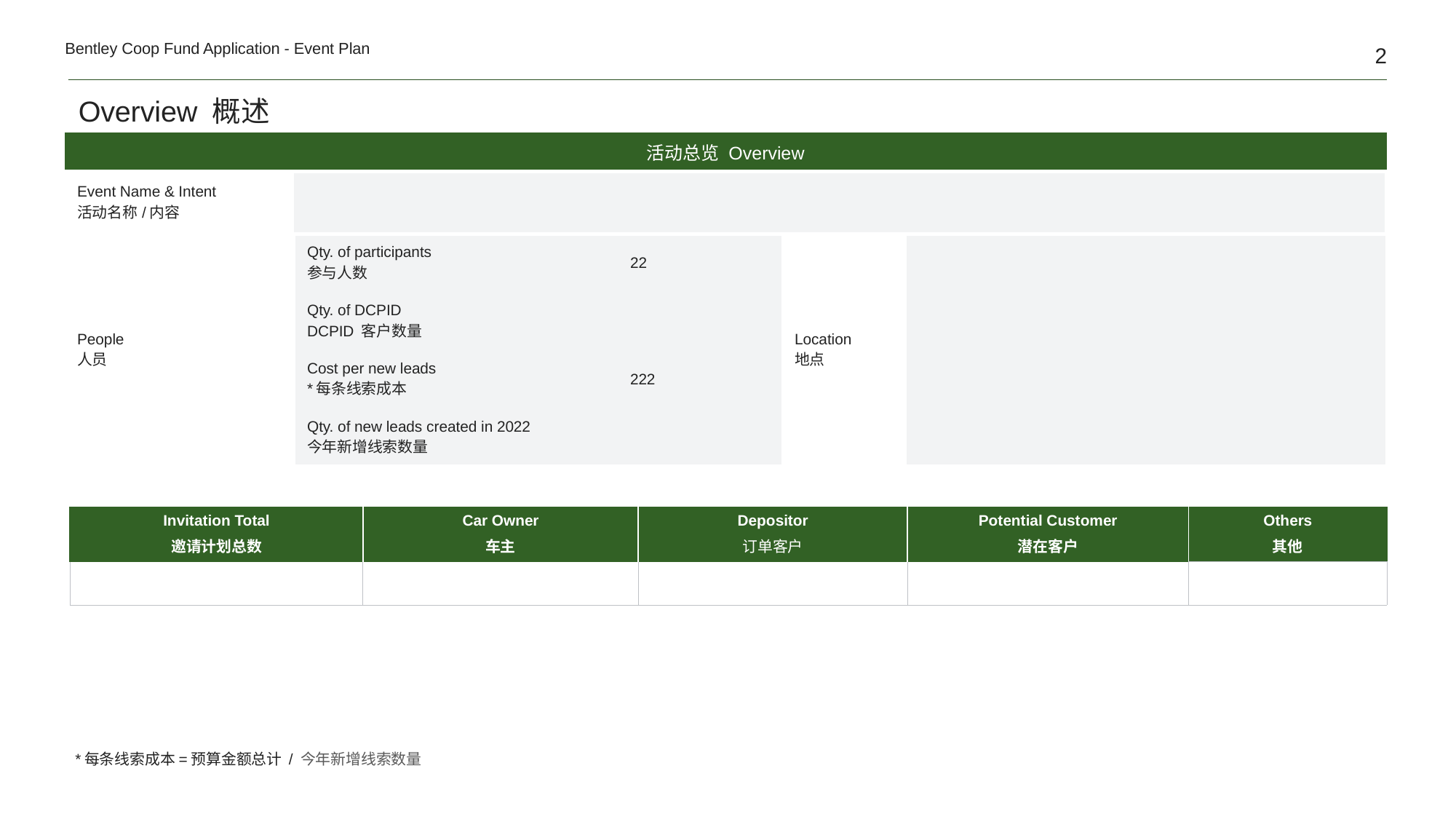

2
Bentley Coop Fund Application - Event Plan
# Overview 概述
| 活动总览 Overview |  |  |  |  |  |
| --- | --- | --- | --- | --- | --- |
| Event Name & Intent 活动名称/内容 |  |  |  |  |  |
| People 人员 | Qty. of participants 参与人数 | 22 | Location 地点 |  |  |
|  | Qty. of DCPID DCPID 客户数量 |  |  |  |  |
|  | Cost per new leads \*每条线索成本 | 222 |  |  |  |
|  | Qty. of new leads created in 2022 今年新增线索数量 |  |  |  |  |
| Invitation Total 邀请计划总数 | Car Owner 车主 | Depositor 订单客户 | Potential Customer 潜在客户 | Others 其他 |
| --- | --- | --- | --- | --- |
|  |  |  |  |  |
*每条线索成本=预算金额总计 / 今年新增线索数量